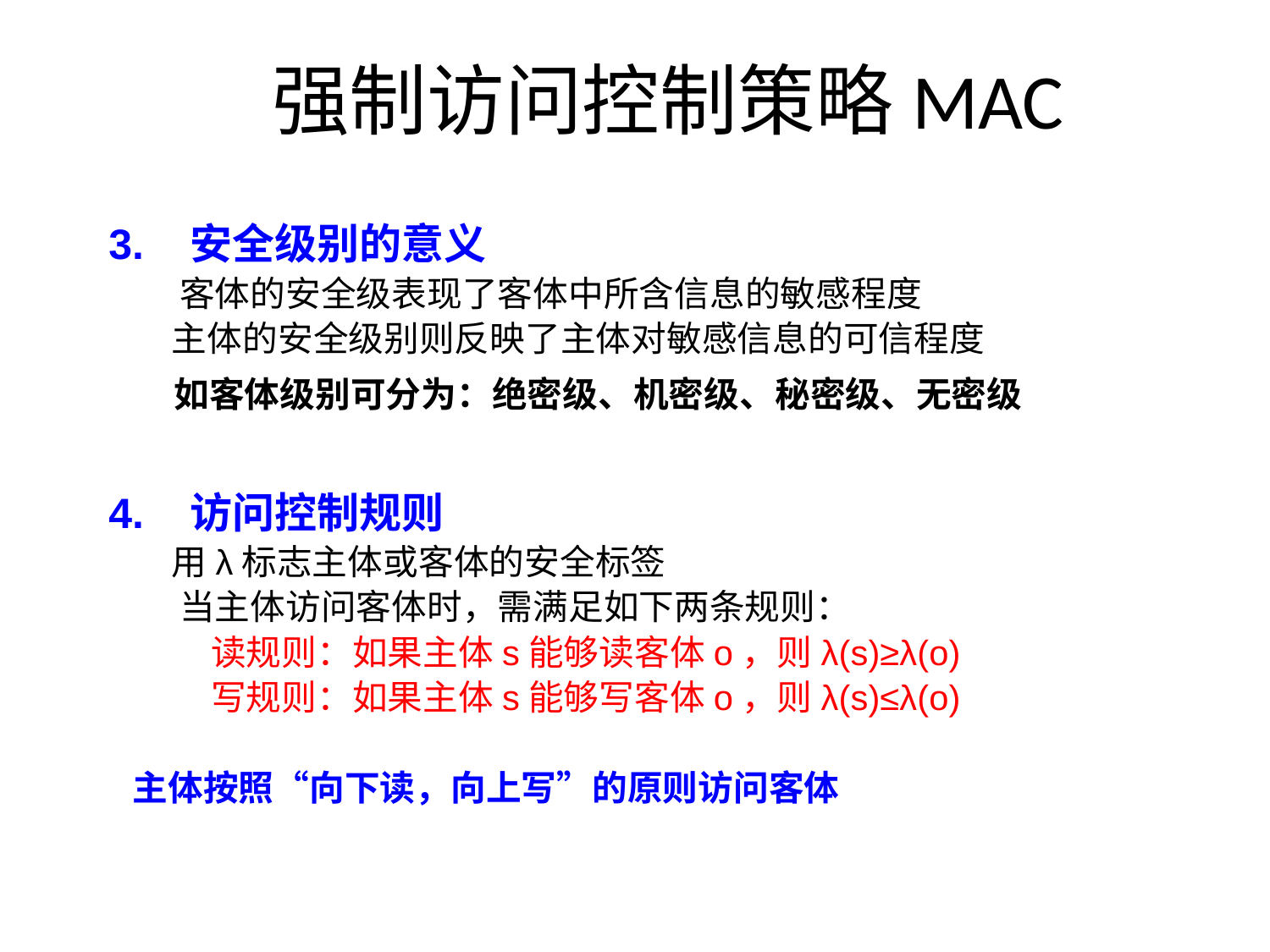

# 强制访问控制策略MAC
  3.   安全级别的意义
           客体的安全级表现了客体中所含信息的敏感程度
          主体的安全级别则反映了主体对敏感信息的可信程度
          如客体级别可分为：绝密级、机密级、秘密级、无密级

  4.   访问控制规则
          用λ标志主体或客体的安全标签
           当主体访问客体时，需满足如下两条规则：
               读规则：如果主体s能够读客体o，则λ(s)≥λ(o)
               写规则：如果主体s能够写客体o，则λ(s)≤λ(o)

     主体按照“向下读，向上写”的原则访问客体